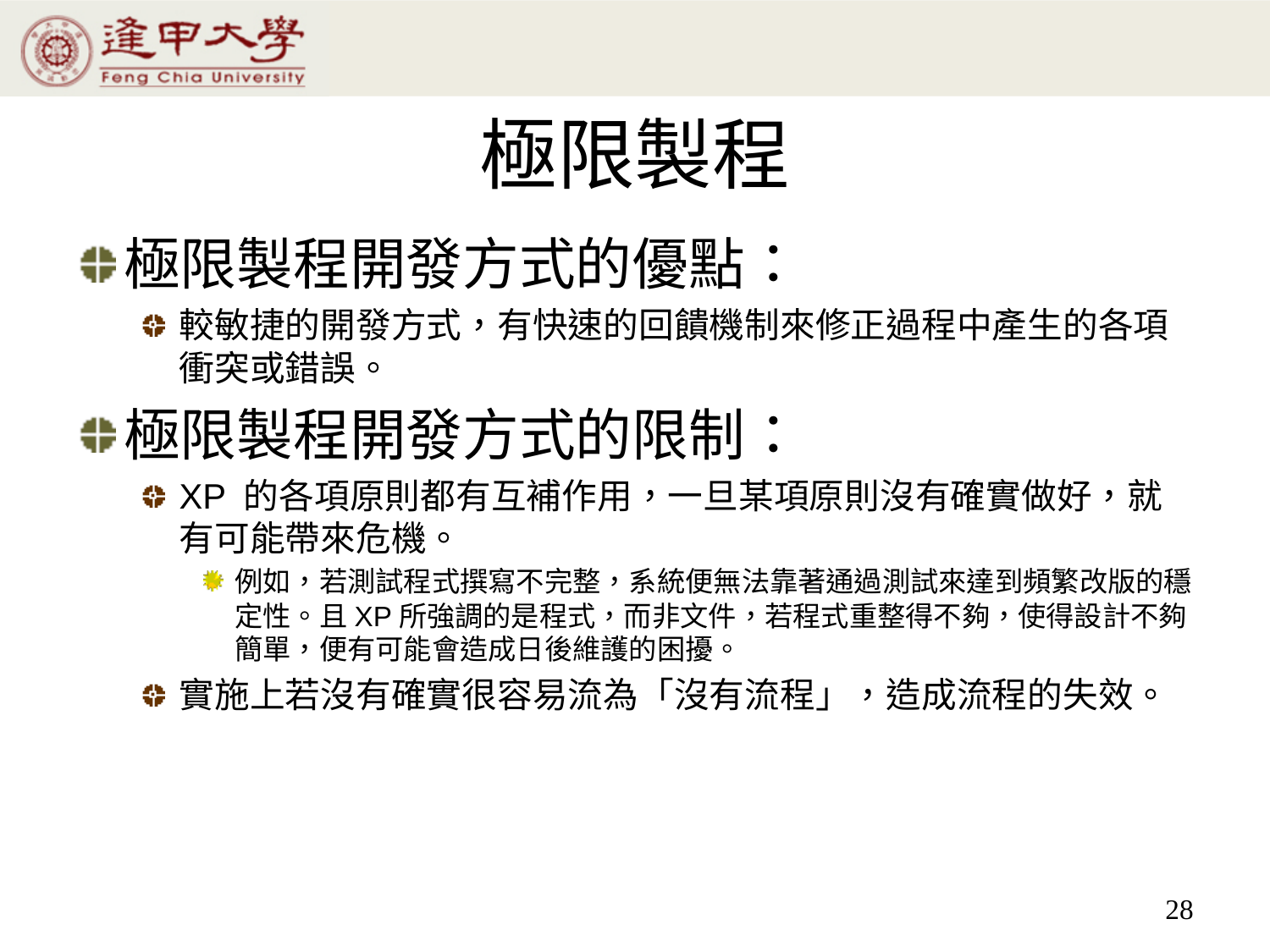

# 極限製程
極限製程開發方式的優點：
較敏捷的開發方式，有快速的回饋機制來修正過程中產生的各項衝突或錯誤。
極限製程開發方式的限制：
XP 的各項原則都有互補作用，一旦某項原則沒有確實做好，就有可能帶來危機。
例如，若測試程式撰寫不完整，系統便無法靠著通過測試來達到頻繁改版的穩定性。且XP所強調的是程式，而非文件，若程式重整得不夠，使得設計不夠簡單，便有可能會造成日後維護的困擾。
實施上若沒有確實很容易流為「沒有流程」，造成流程的失效。
28